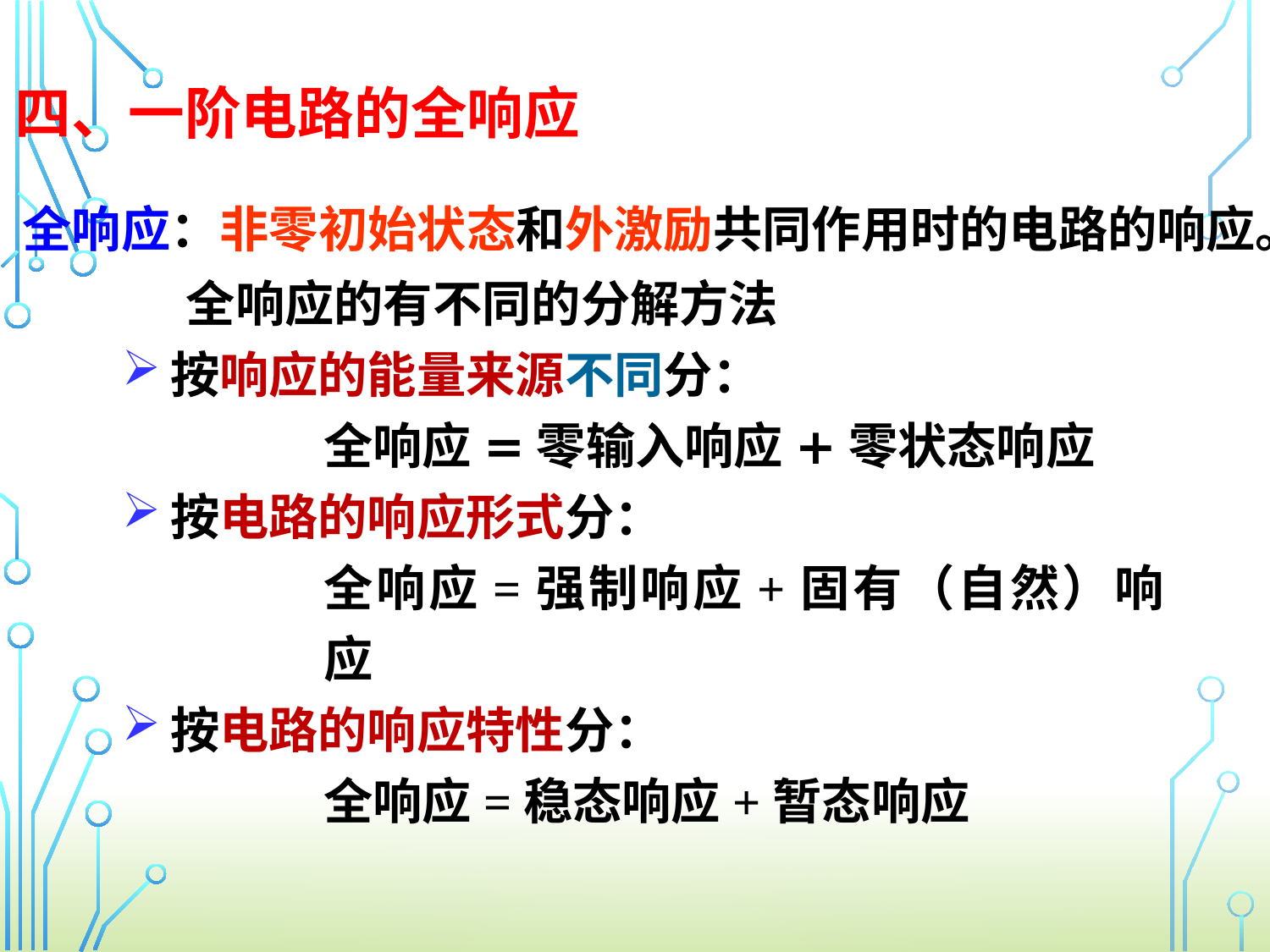

四、一阶电路的全响应
全响应：非零初始状态和外激励共同作用时的电路的响应。
全响应的有不同的分解方法
按响应的能量来源不同分：
全响应=零输入响应+零状态响应
按电路的响应形式分：
全响应=强制响应+固有（自然）响应
按电路的响应特性分：
全响应=稳态响应+暂态响应